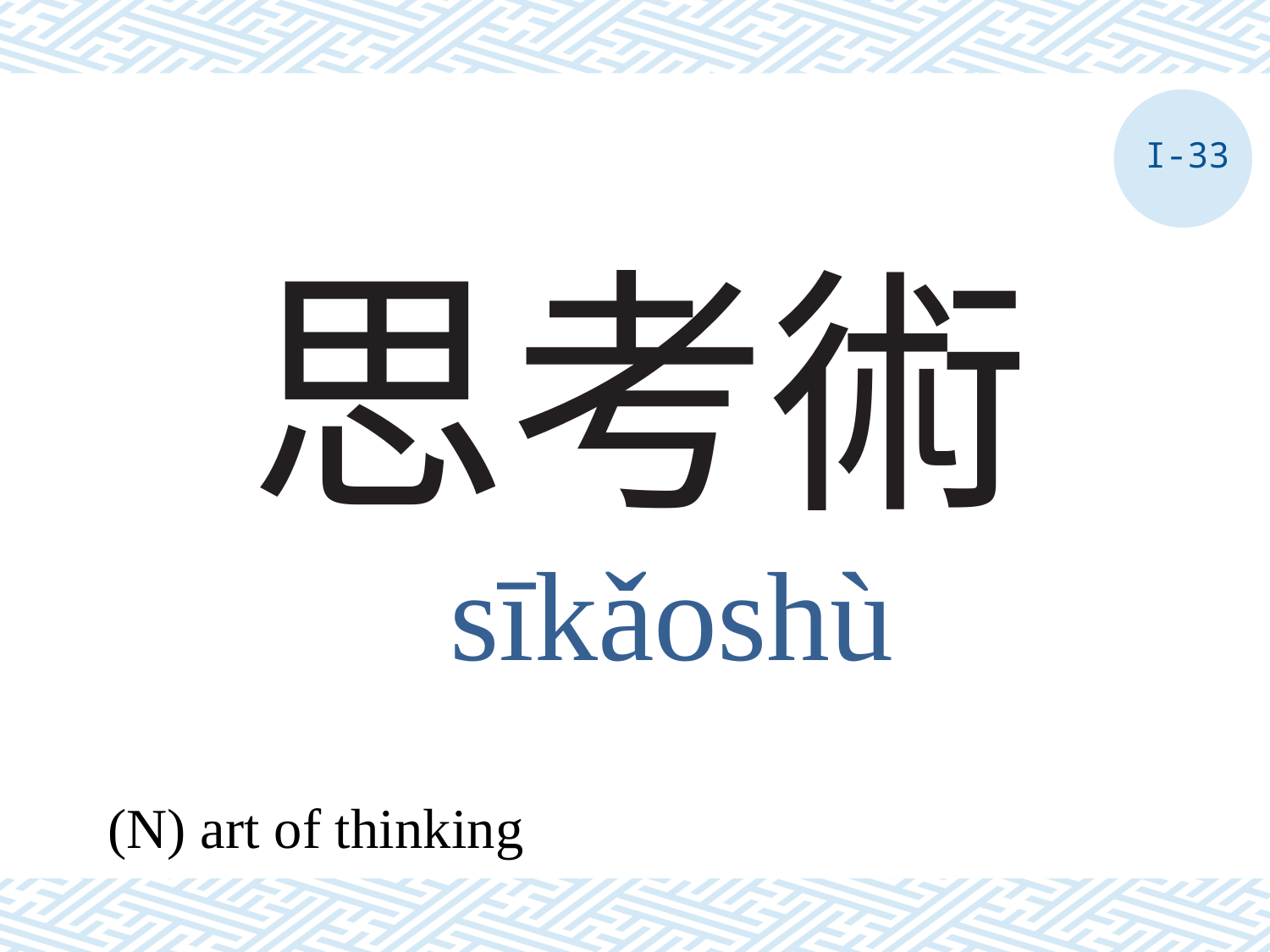

I-33

# 思考術
sīkǎoshù
(N) art of thinking